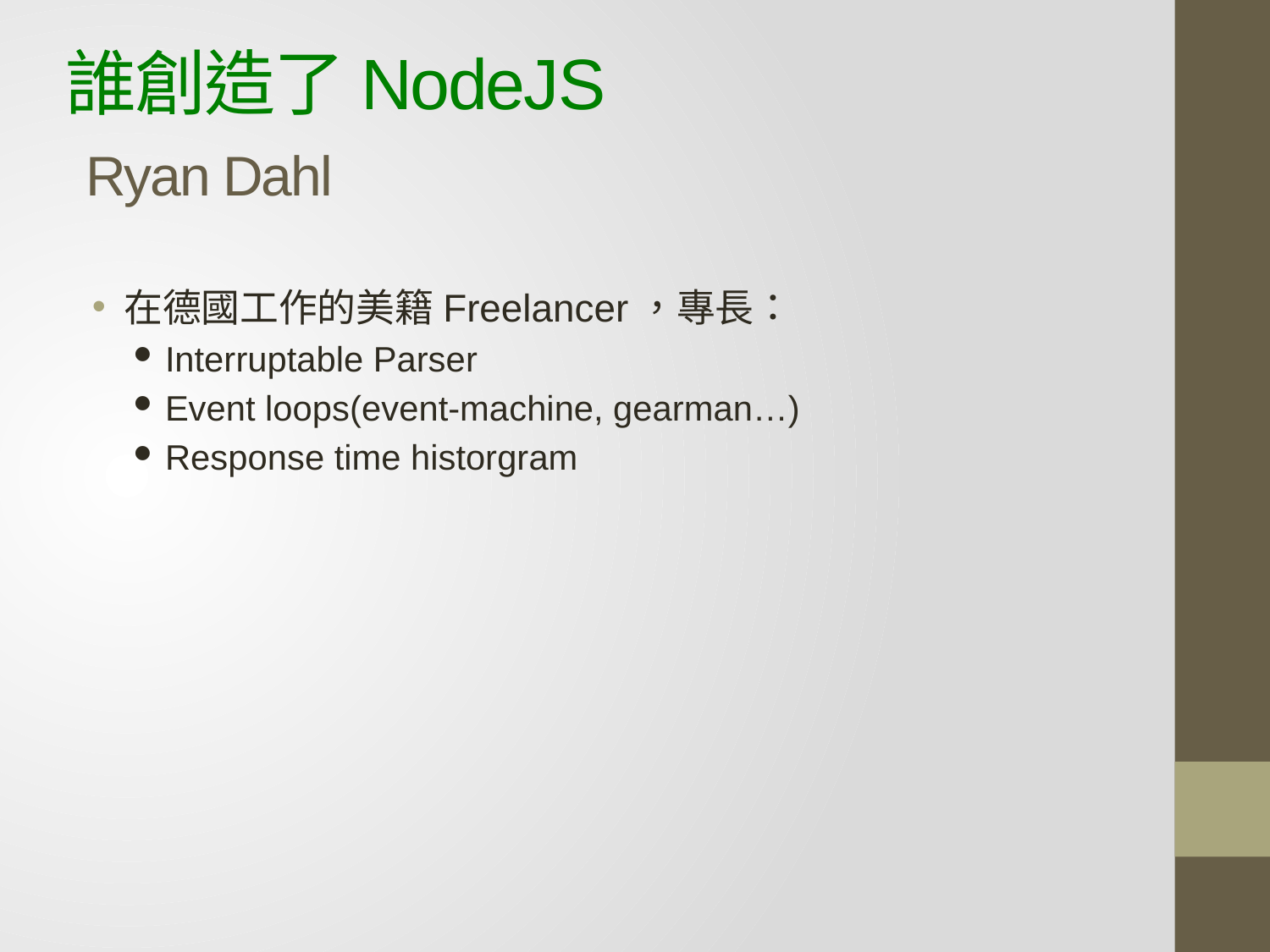

# 誰創造了NodeJS Ryan Dahl

在德國工作的美籍Freelancer，專長：
Interruptable Parser
Event loops(event-machine, gearman…)
Response time historgram